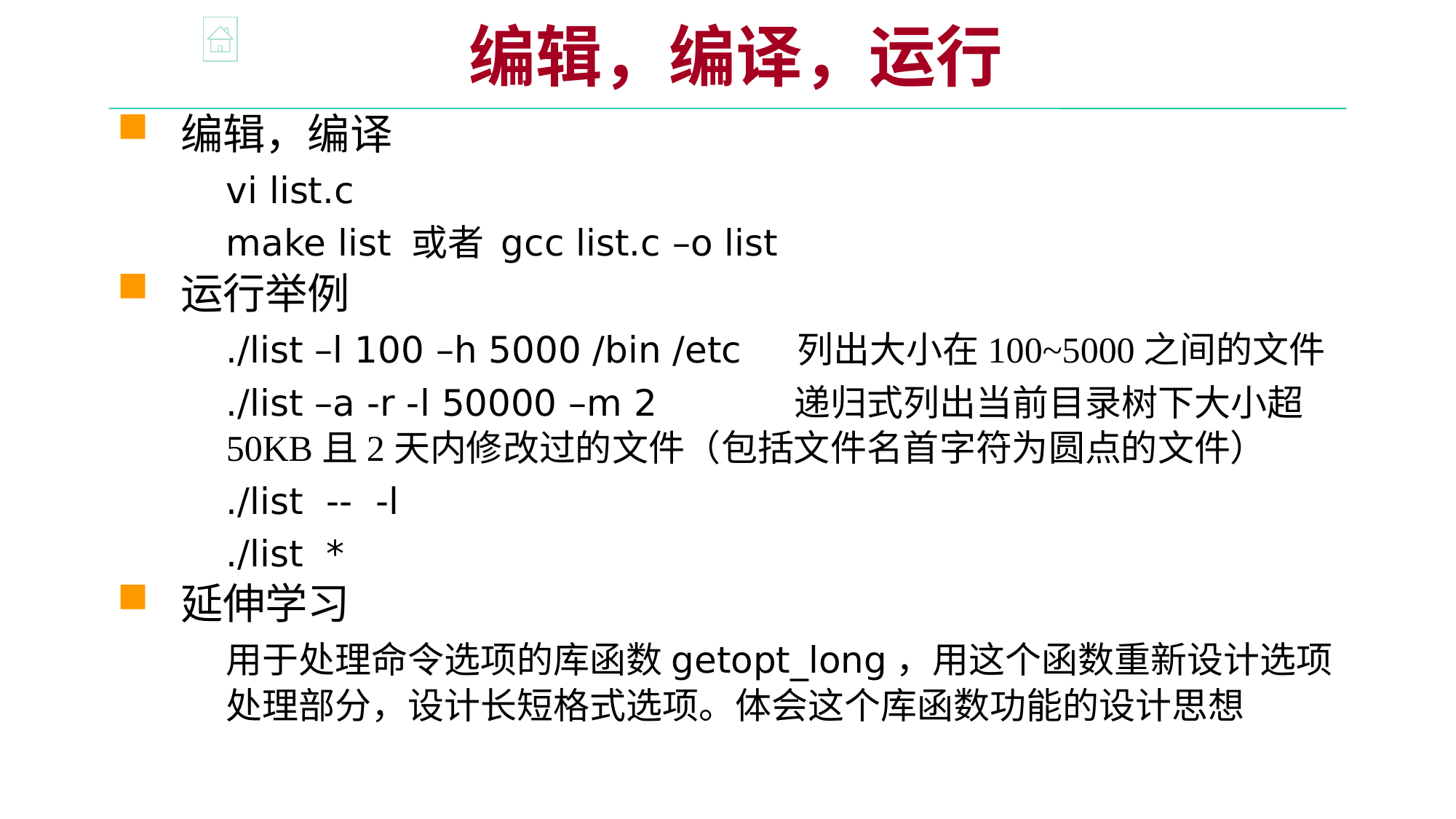

编辑，编译，运行

编辑，编译
vi list.c
make list 或者 gcc list.c –o list
运行举例
./list –l 100 –h 5000 /bin /etc    列出大小在100~5000之间的文件
./list –a -r -l 50000 –m 2           递归式列出当前目录树下大小超50KB且2天内修改过的文件（包括文件名首字符为圆点的文件）
./list  --  -l
./list  *
延伸学习
用于处理命令选项的库函数getopt_long，用这个函数重新设计选项处理部分，设计长短格式选项。体会这个库函数功能的设计思想